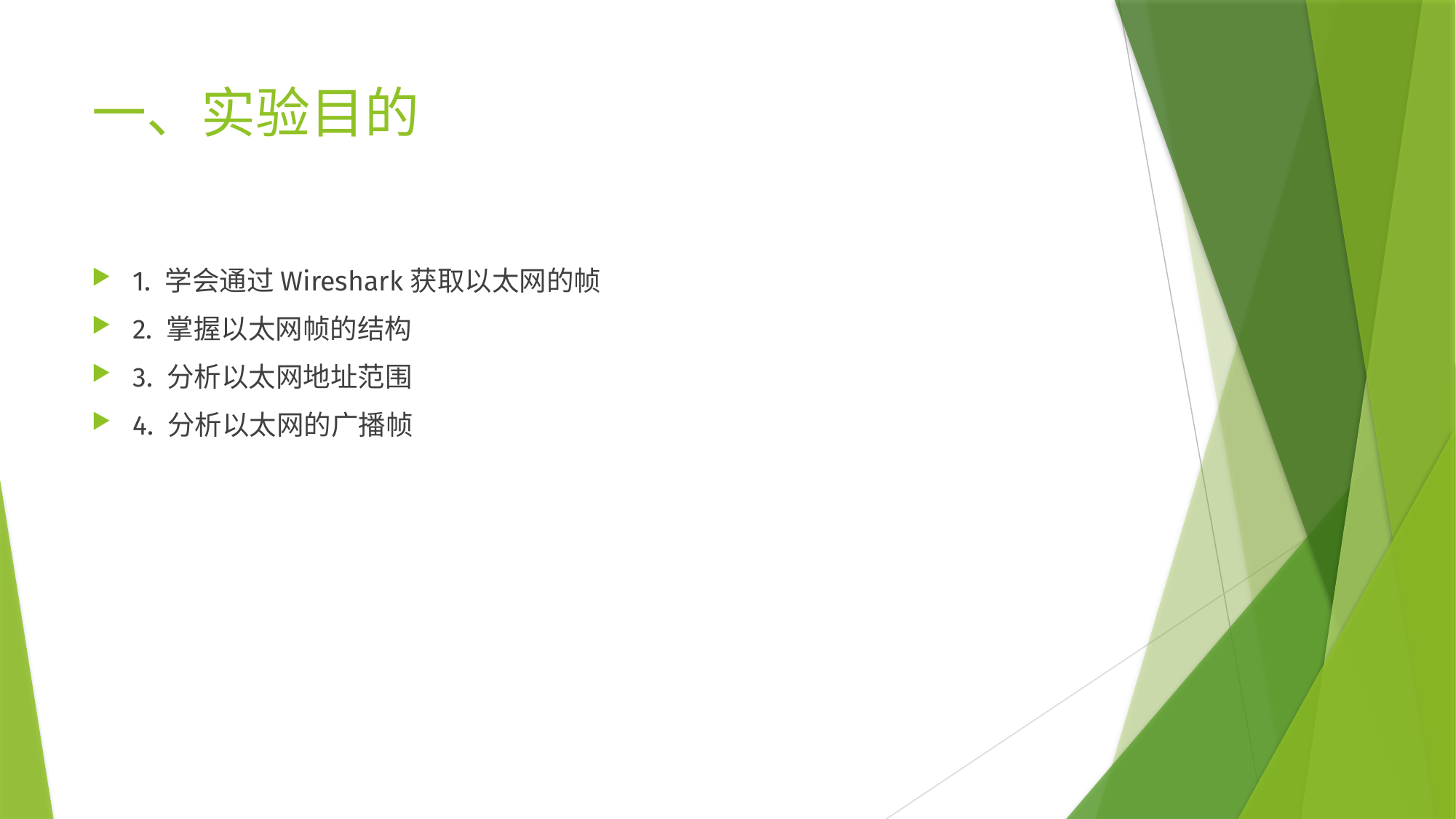

# 一、实验目的
1. 学会通过Wireshark获取以太网的帧
2. 掌握以太网帧的结构
3. 分析以太网地址范围
4. 分析以太网的广播帧